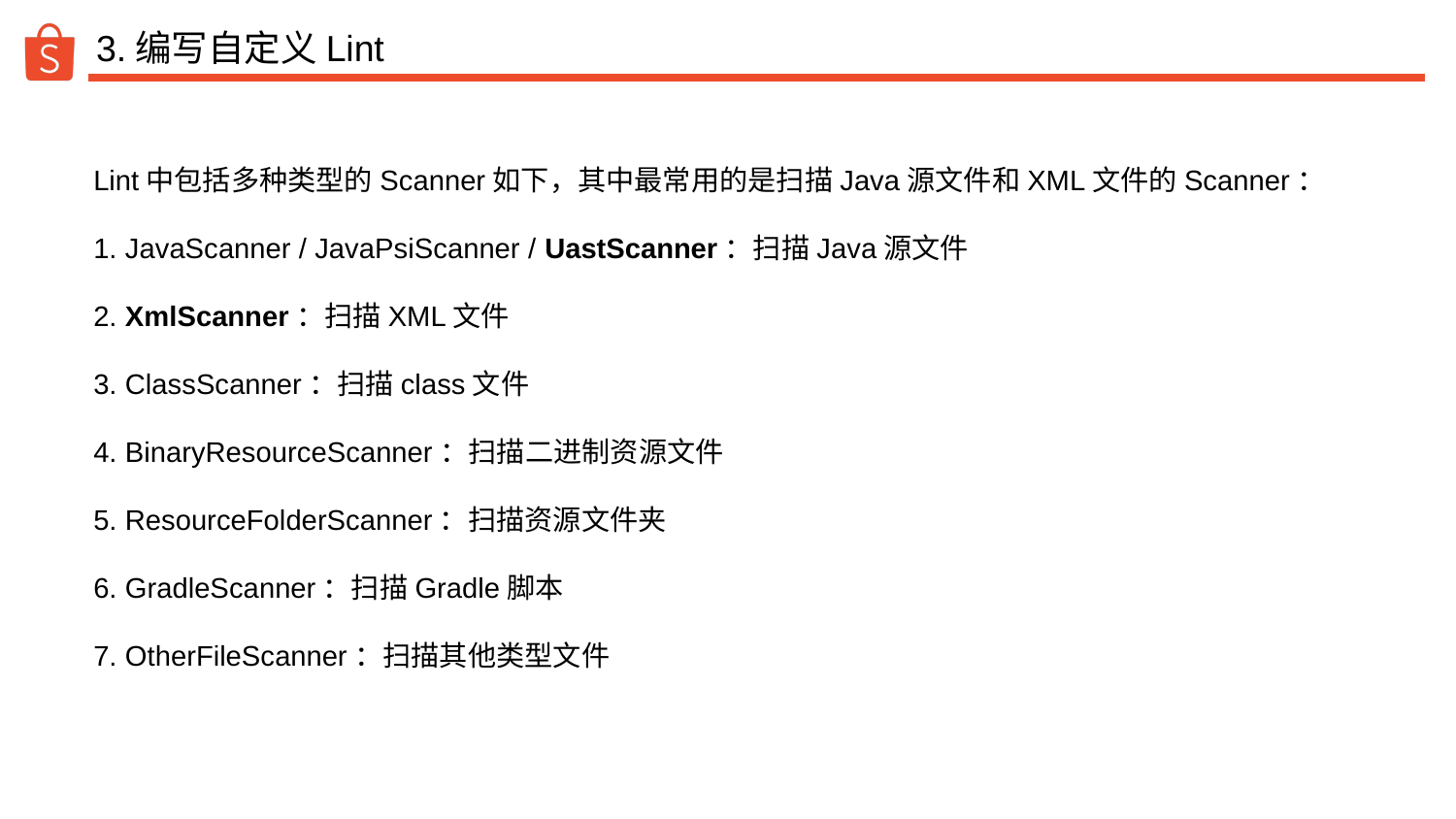

# 3.编写自定义Lint
Lint中包括多种类型的Scanner如下，其中最常用的是扫描Java源文件和XML文件的Scanner：

1. JavaScanner / JavaPsiScanner / UastScanner：扫描Java源文件

2. XmlScanner：扫描XML文件

3. ClassScanner：扫描class文件

4. BinaryResourceScanner：扫描二进制资源文件

5. ResourceFolderScanner：扫描资源文件夹

6. GradleScanner：扫描Gradle脚本

7. OtherFileScanner：扫描其他类型文件